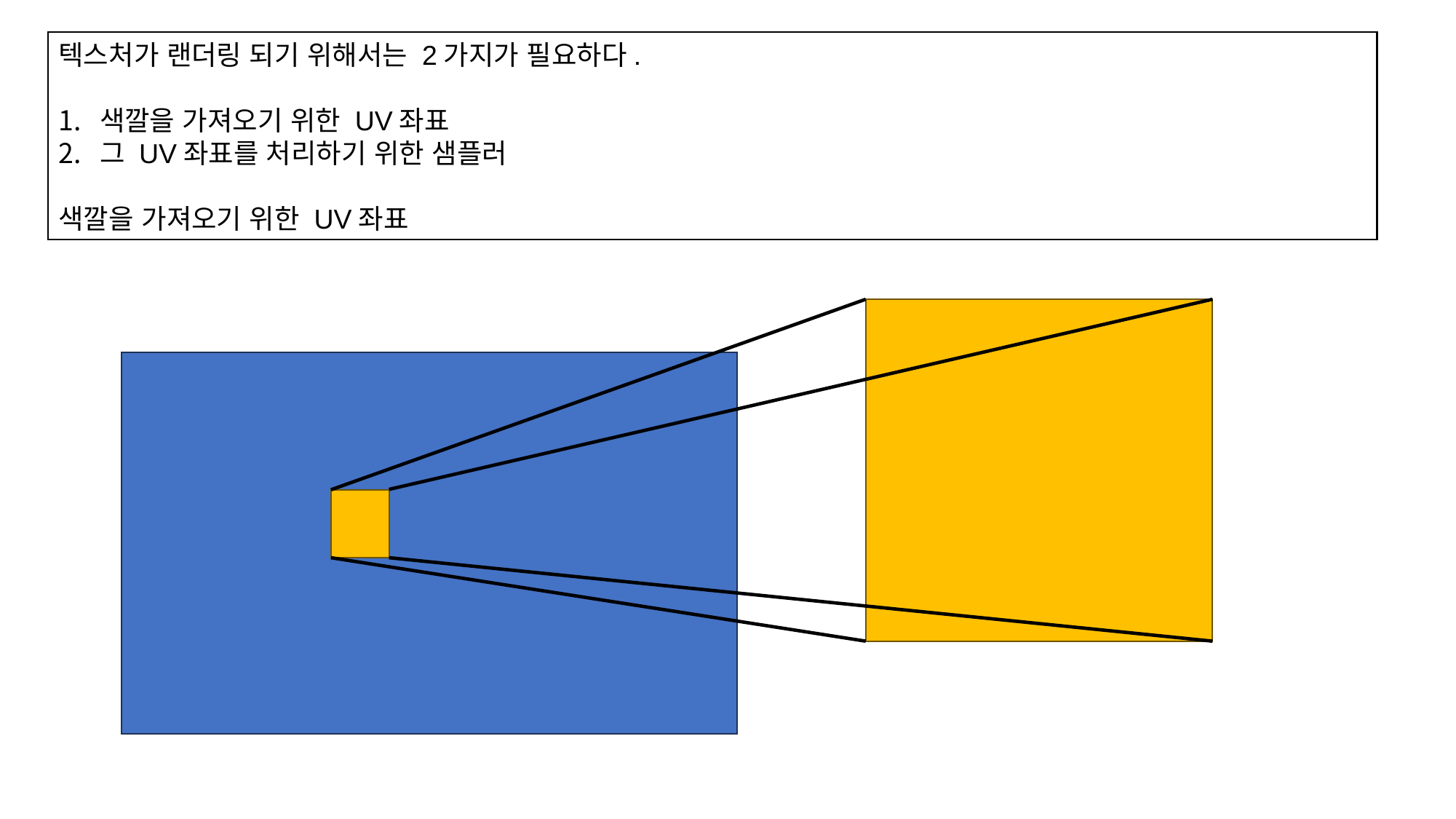

텍스처가 랜더링 되기 위해서는 2가지가 필요하다.

색깔을 가져오기 위한 UV좌표
그 UV좌표를 처리하기 위한 샘플러

색깔을 가져오기 위한 UV좌표